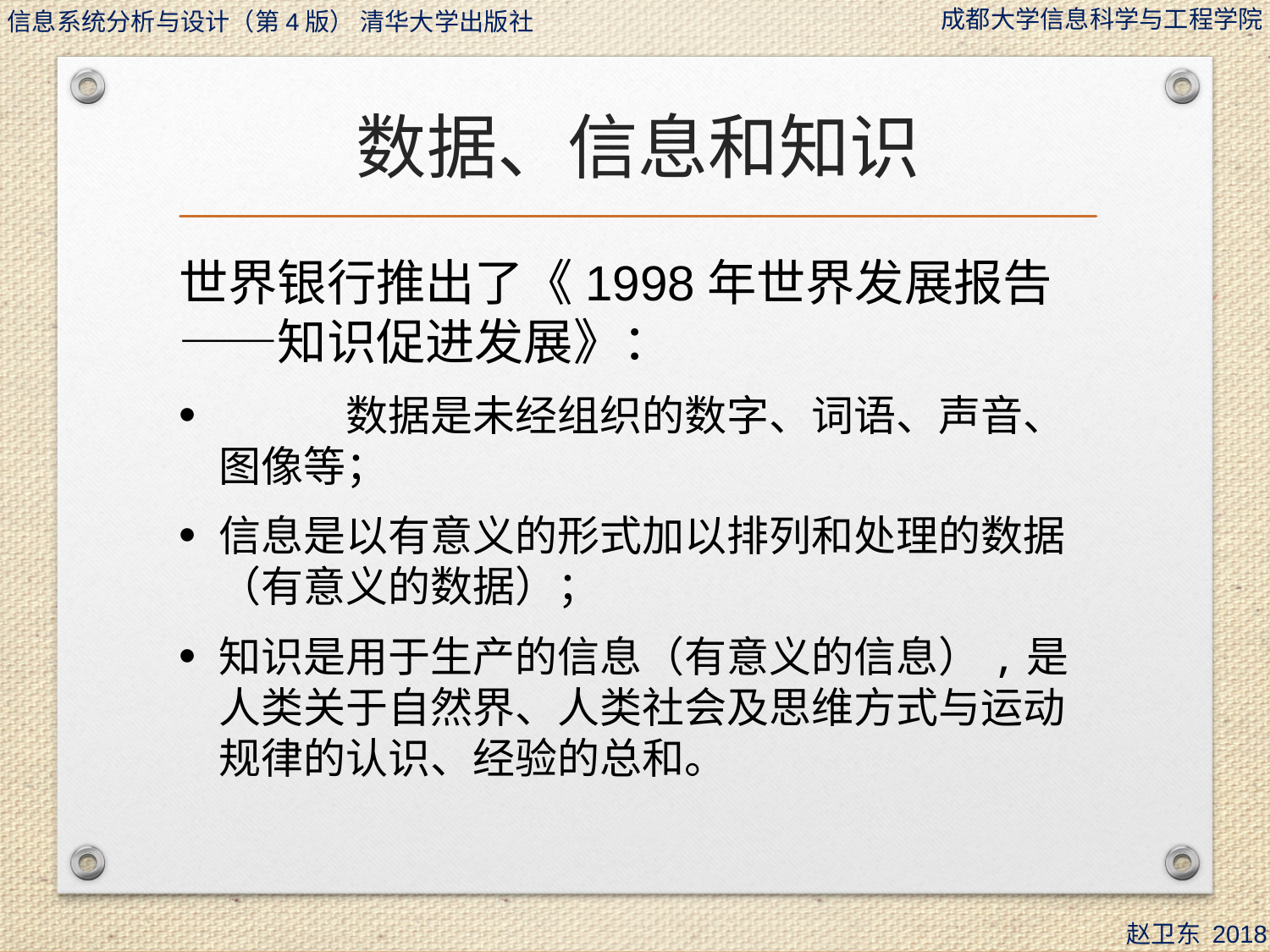

# 数据、信息和知识
世界银行推出了《1998年世界发展报告——知识促进发展》：
	数据是未经组织的数字、词语、声音、图像等；
信息是以有意义的形式加以排列和处理的数据（有意义的数据）；
知识是用于生产的信息（有意义的信息）,是人类关于自然界、人类社会及思维方式与运动规律的认识、经验的总和。